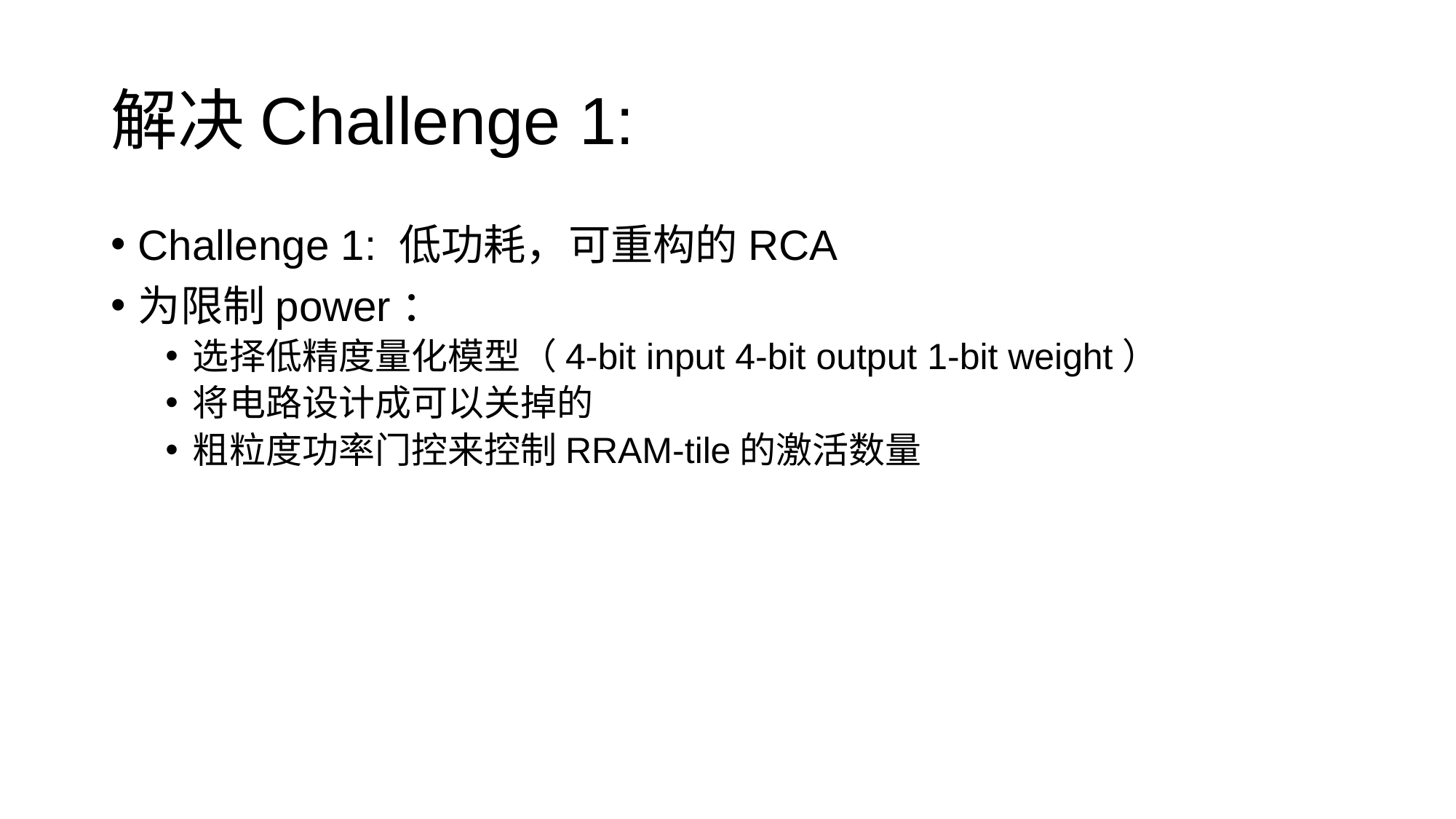

# 解决Challenge 1:
Challenge 1: 低功耗，可重构的RCA
为限制power：
选择低精度量化模型（4-bit input 4-bit output 1-bit weight）
将电路设计成可以关掉的
粗粒度功率门控来控制RRAM-tile的激活数量